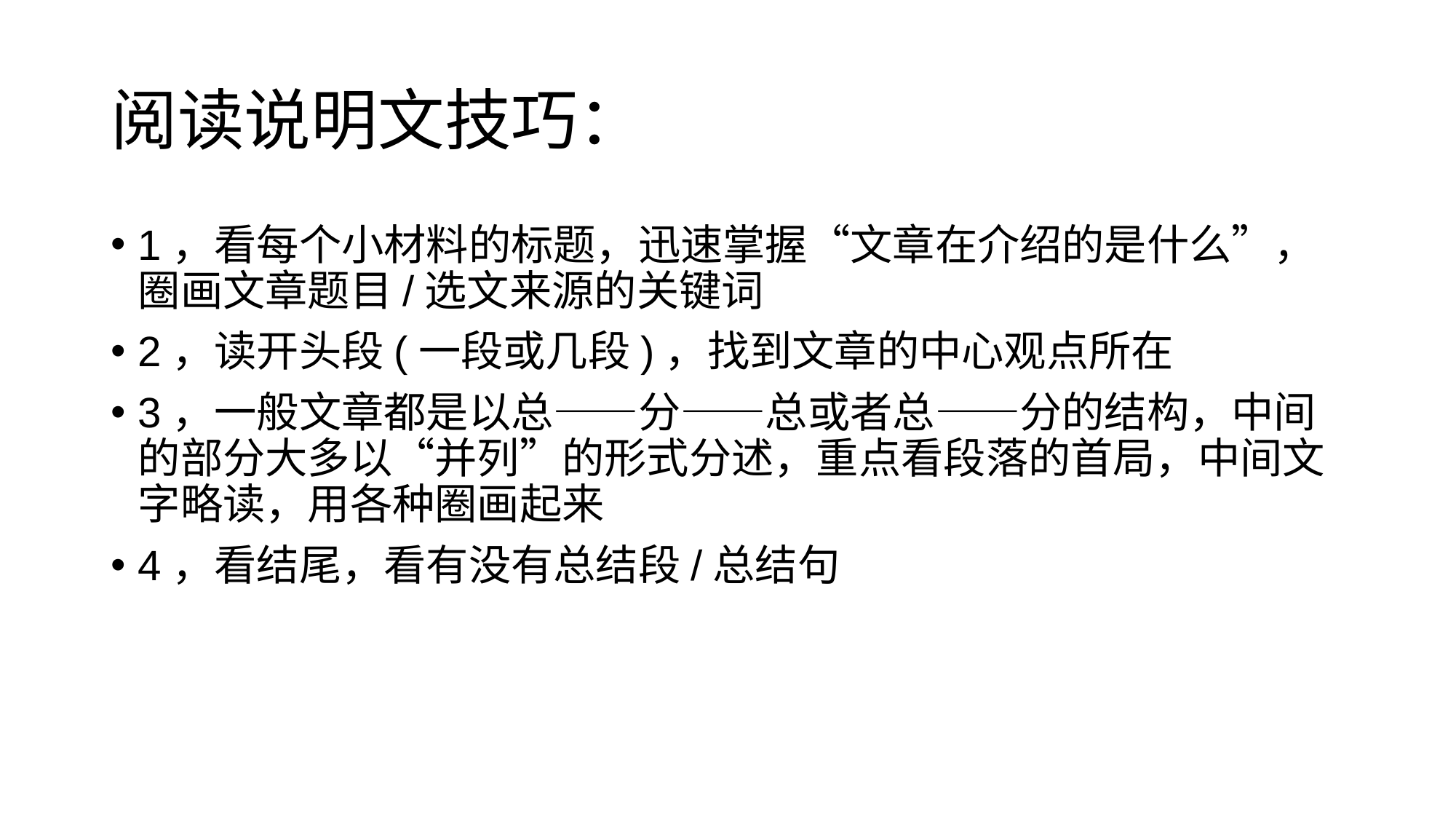

# 阅读说明文技巧：
1，看每个小材料的标题，迅速掌握“文章在介绍的是什么”，圈画文章题目/选文来源的关键词
2，读开头段(一段或几段)，找到文章的中心观点所在
3，一般文章都是以总——分——总或者总——分的结构，中间的部分大多以“并列”的形式分述，重点看段落的首局，中间文字略读，用各种圈画起来
4，看结尾，看有没有总结段/总结句